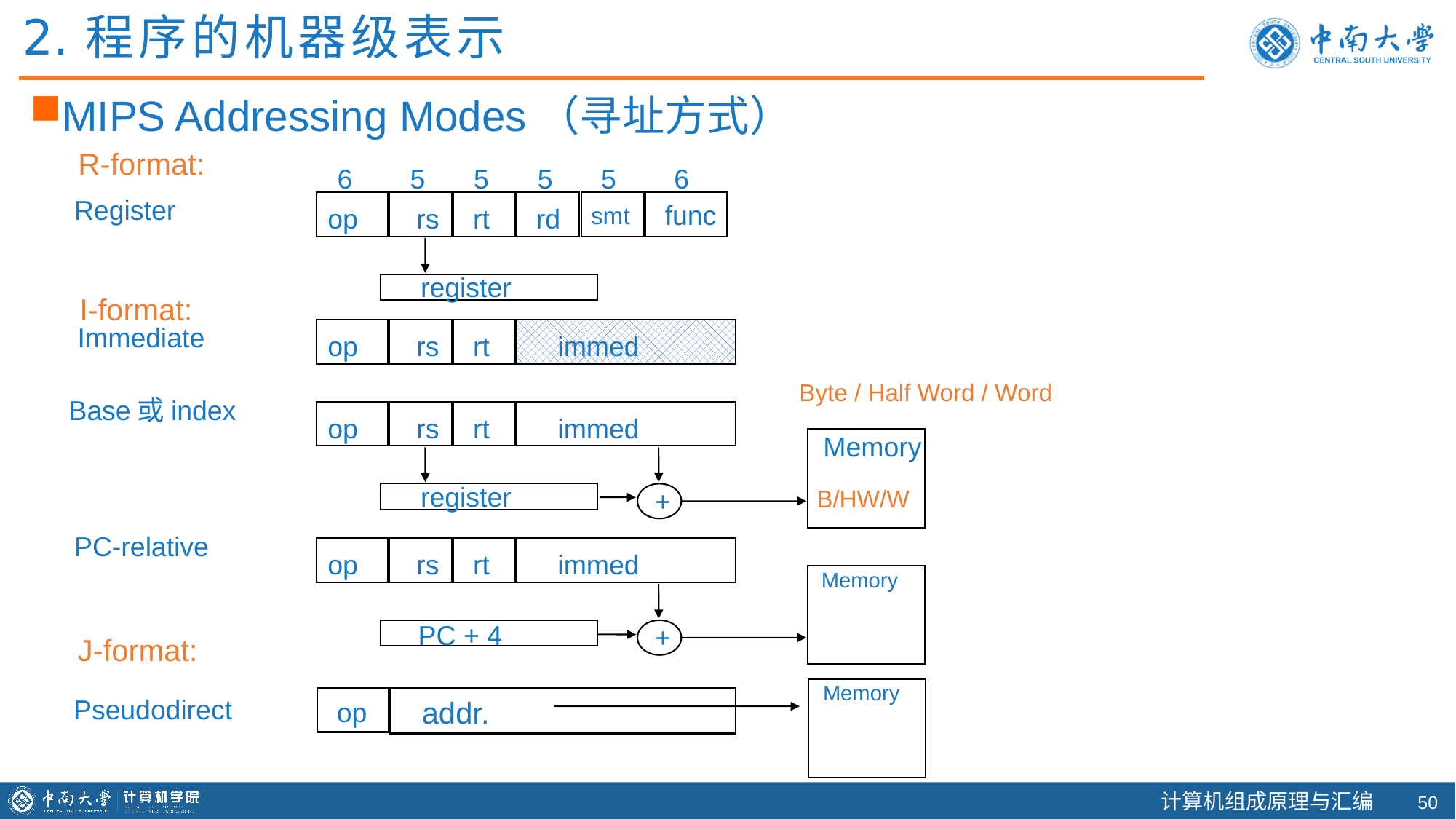

2.程序的机器级表示
MIPS Addressing Modes（寻址方式）
R-format:
6
5
5
5
5
6

func
Register
smt
op
rs
rt
rd

register

I-format:

Immediate
op
rs
rt
immed
Byte / Half Word / Word
Base或index

op
rs
rt
immed

Memory

register

+

B/HW/W
PC-relative

op
rs
rt
immed

Memory

PC + 4

+

J-format:
Memory

addr.
op

Pseudodirect
50